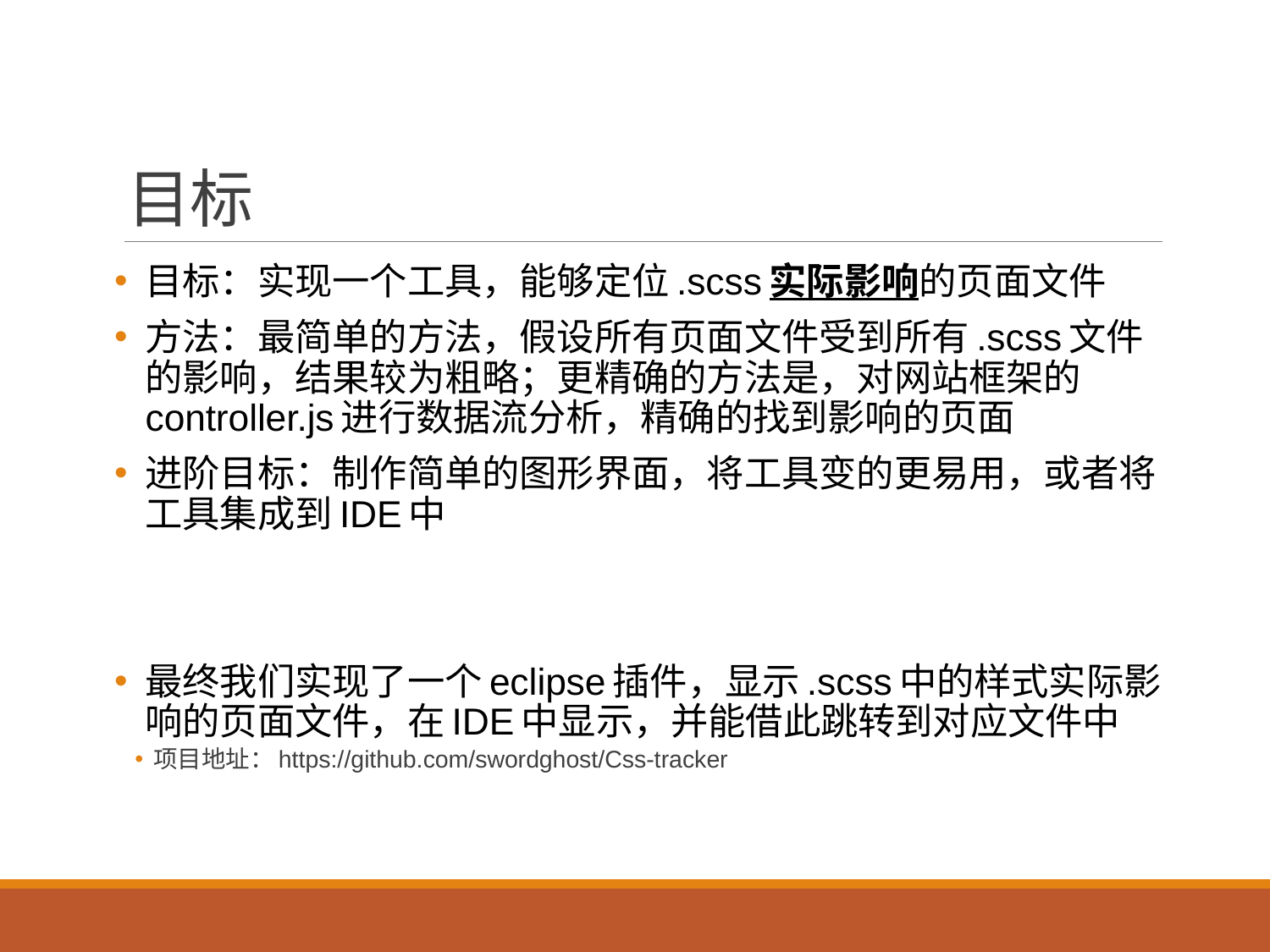

# 目标
目标：实现一个工具，能够定位.scss实际影响的页面文件
方法：最简单的方法，假设所有页面文件受到所有.scss文件的影响，结果较为粗略；更精确的方法是，对网站框架的controller.js进行数据流分析，精确的找到影响的页面
进阶目标：制作简单的图形界面，将工具变的更易用，或者将工具集成到IDE中

最终我们实现了一个eclipse插件，显示.scss中的样式实际影响的页面文件，在IDE中显示，并能借此跳转到对应文件中
项目地址：https://github.com/swordghost/Css-tracker